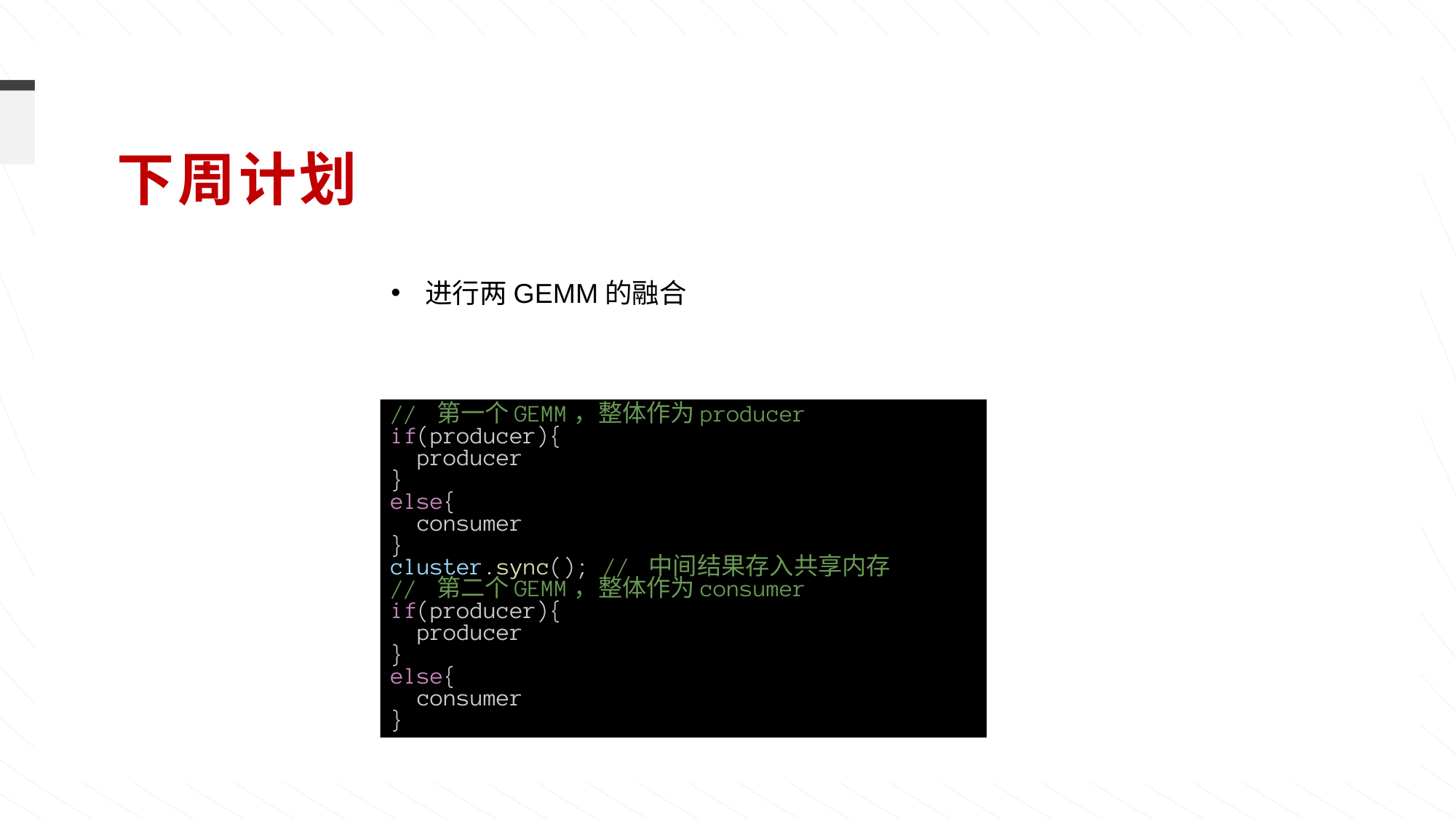

下周计划
进行两GEMM的融合
// 第一个GEMM，整体作为producer
if(producer){
  producer
}
else{
  consumer
}
cluster.sync(); // 中间结果存入共享内存
// 第二个GEMM，整体作为consumer
if(producer){
  producer
}
else{
  consumer
}